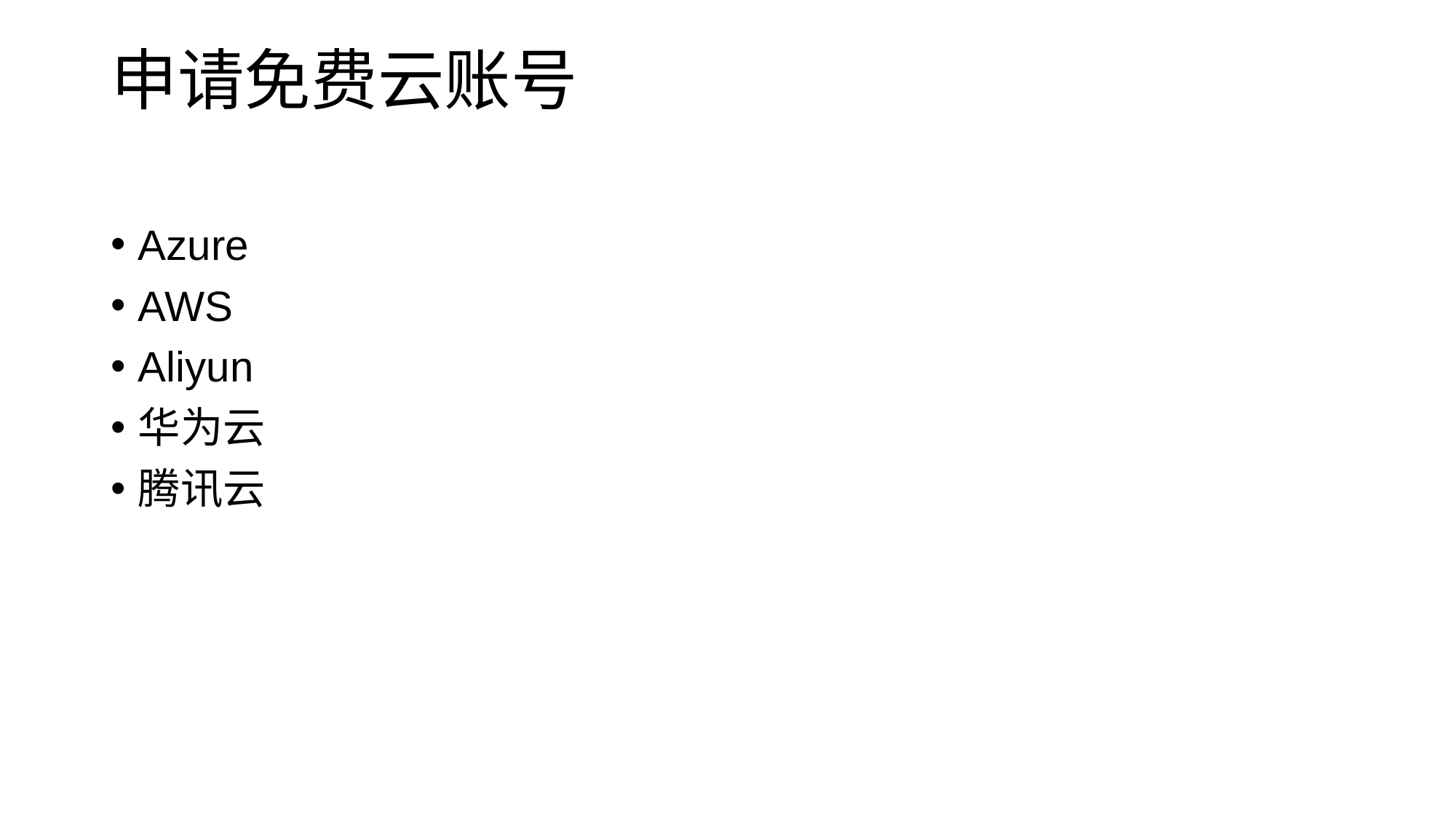

# 申请免费云账号
Azure
AWS
Aliyun
华为云
腾讯云